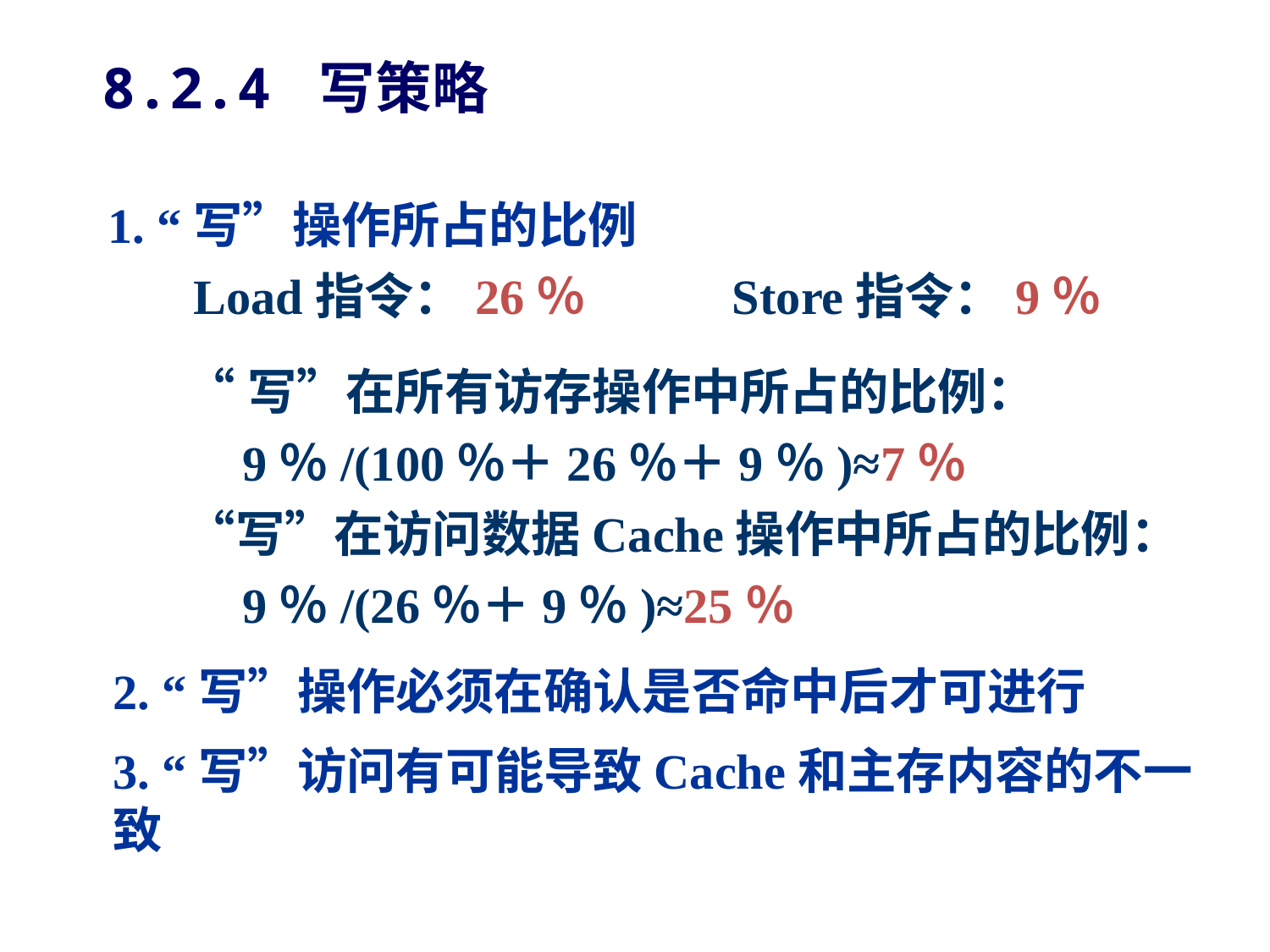

8.2.4 写策略
1. “写”操作所占的比例
       Load指令：26％            Store指令：9％
       “写”在所有访存操作中所占的比例：
           9％/(100％＋26％＋9％)≈7％
       “写”在访问数据Cache操作中所占的比例：
           9％/(26％＋9％)≈25％
2. “写”操作必须在确认是否命中后才可进行
3. “写”访问有可能导致Cache和主存内容的不一致